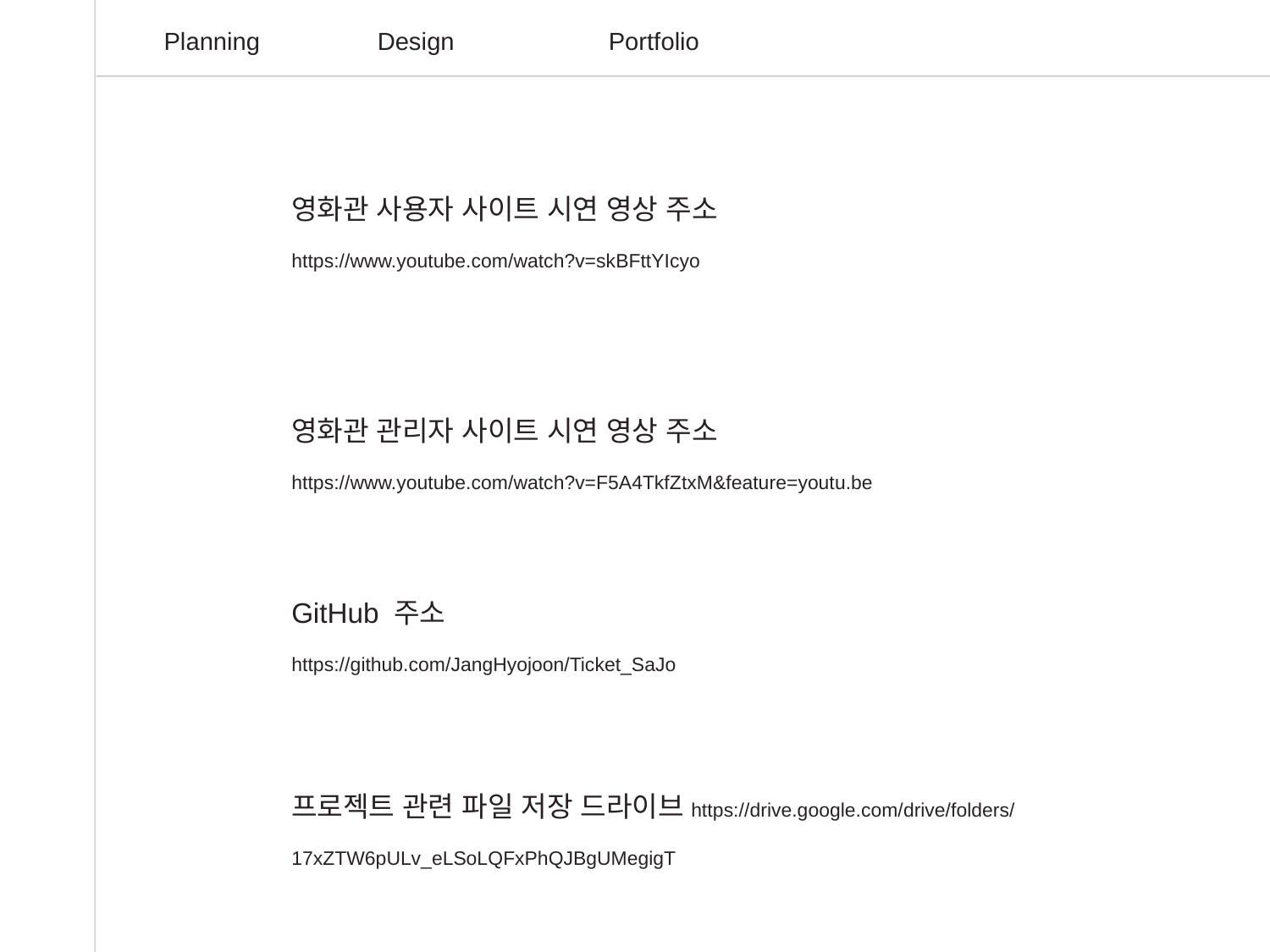

Planning
Design
Portfolio
영화관 사용자 사이트 시연 영상 주소
https://www.youtube.com/watch?v=skBFttYIcyo
영화관 관리자 사이트 시연 영상 주소
https://www.youtube.com/watch?v=F5A4TkfZtxM&feature=youtu.be
GitHub 주소
https://github.com/JangHyojoon/Ticket_SaJo
프로젝트 관련 파일 저장 드라이브https://drive.google.com/drive/folders/17xZTW6pULv_eLSoLQFxPhQJBgUMegigT